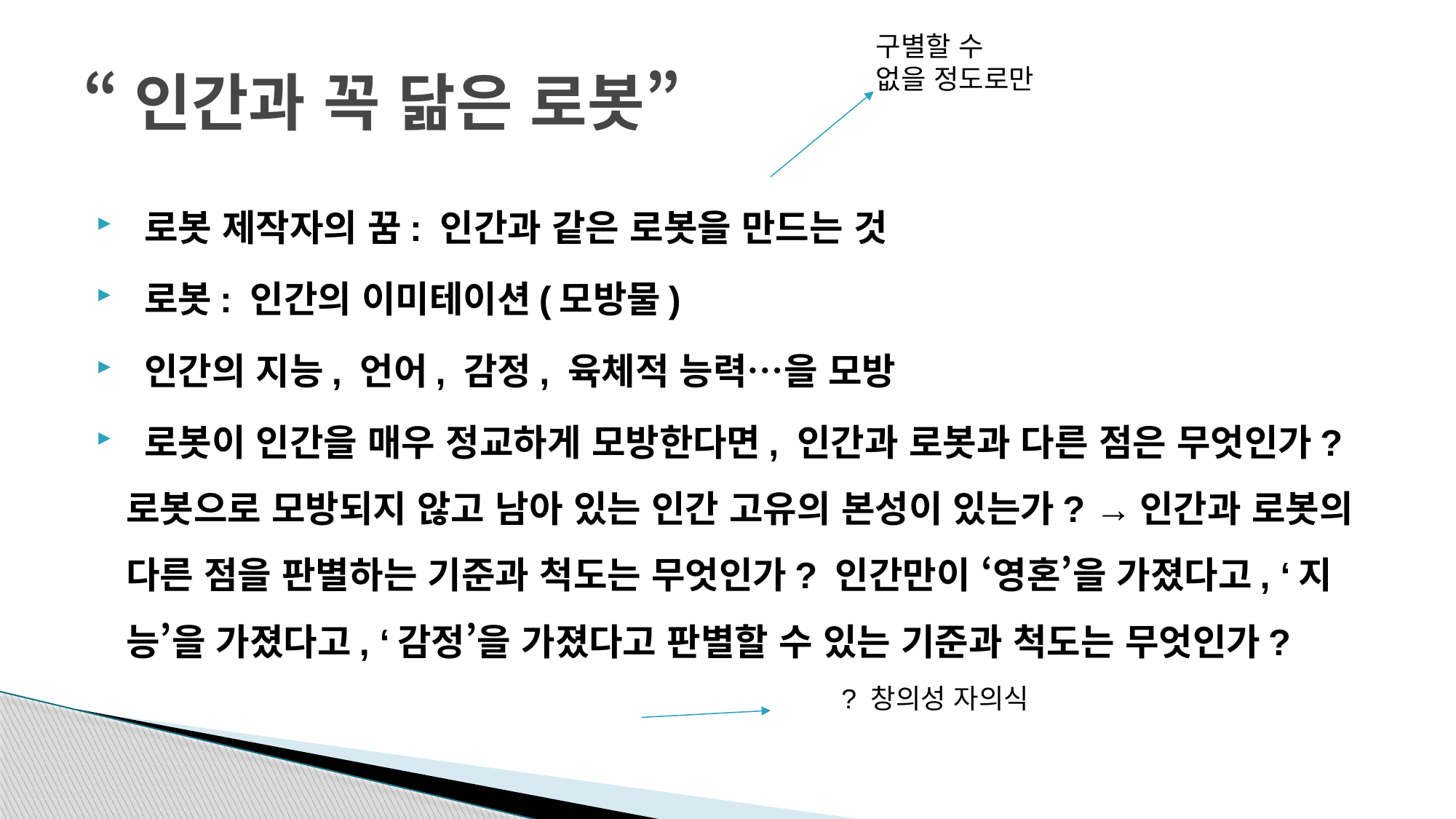

구별할 수
없을 정도로만
# “인간과 꼭 닮은 로봇”
 로봇 제작자의 꿈: 인간과 같은 로봇을 만드는 것
 로봇: 인간의 이미테이션(모방물)
 인간의 지능, 언어, 감정, 육체적 능력…을 모방
 로봇이 인간을 매우 정교하게 모방한다면, 인간과 로봇과 다른 점은 무엇인가? 로봇으로 모방되지 않고 남아 있는 인간 고유의 본성이 있는가? →인간과 로봇의 다른 점을 판별하는 기준과 척도는 무엇인가? 인간만이 ‘영혼’을 가졌다고, ‘지능’을 가졌다고, ‘감정’을 가졌다고 판별할 수 있는 기준과 척도는 무엇인가?
? 창의성 자의식